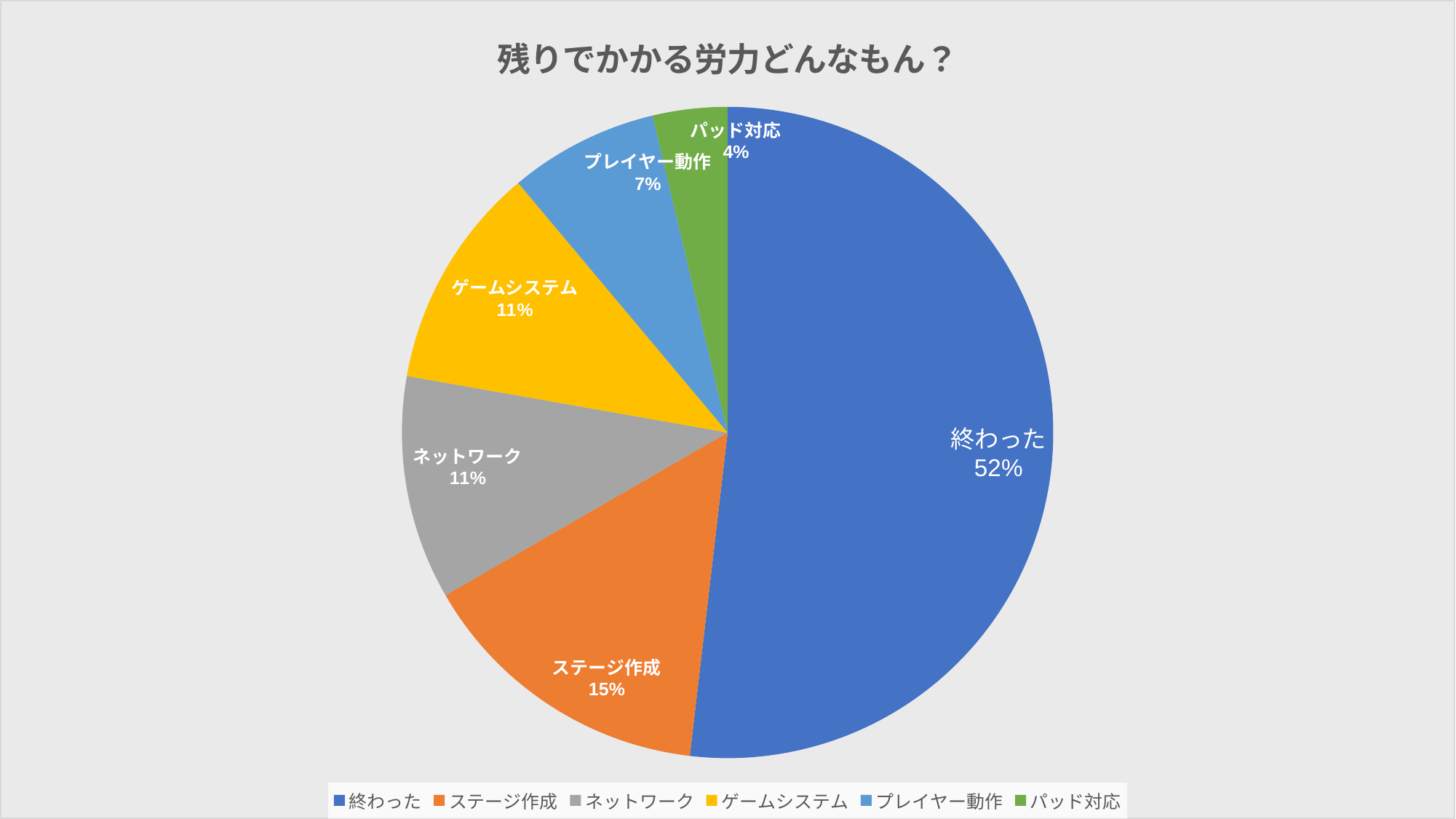

### Chart: 残りでかかる労力どんなもん？

| Category | 列2 |
|---|---|
| 終わった | 14.0 |
| ステージ作成 | 4.0 |
| ネットワーク | 3.0 |
| ゲームシステム | 3.0 |
| プレイヤー動作 | 2.0 |
| パッド対応 | 1.0 |